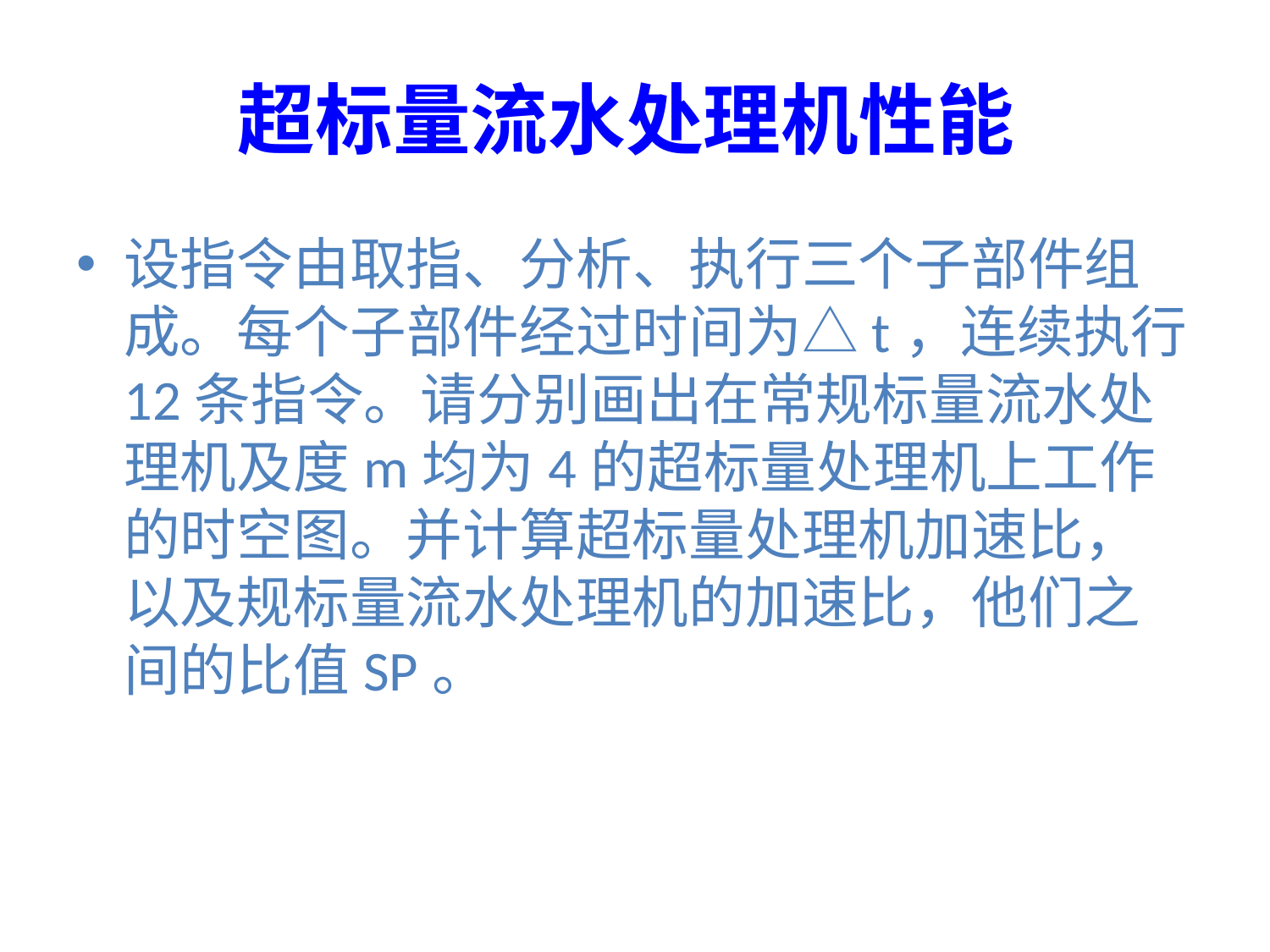

# 超标量流水处理机性能
设指令由取指、分析、执行三个子部件组成。每个子部件经过时间为△t，连续执行12条指令。请分别画出在常规标量流水处理机及度m均为4的超标量处理机上工作的时空图。并计算超标量处理机加速比，以及规标量流水处理机的加速比，他们之间的比值SP。